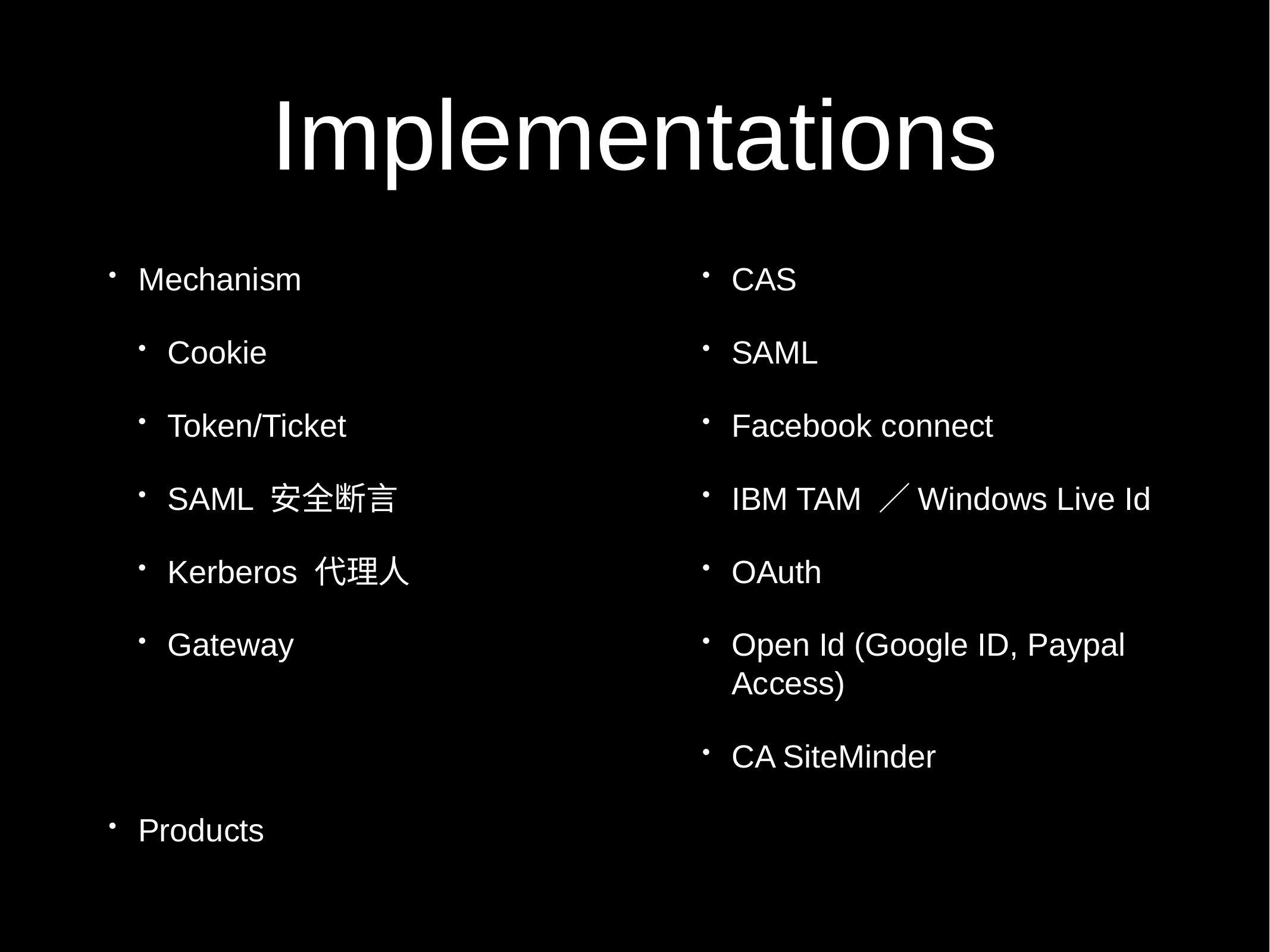

# Implementations
Mechanism
Cookie
Token/Ticket
SAML 安全断言
Kerberos 代理人
Gateway

Products
CAS
SAML
Facebook connect
IBM TAM ／Windows Live Id
OAuth
Open Id (Google ID, Paypal Access)
CA SiteMinder